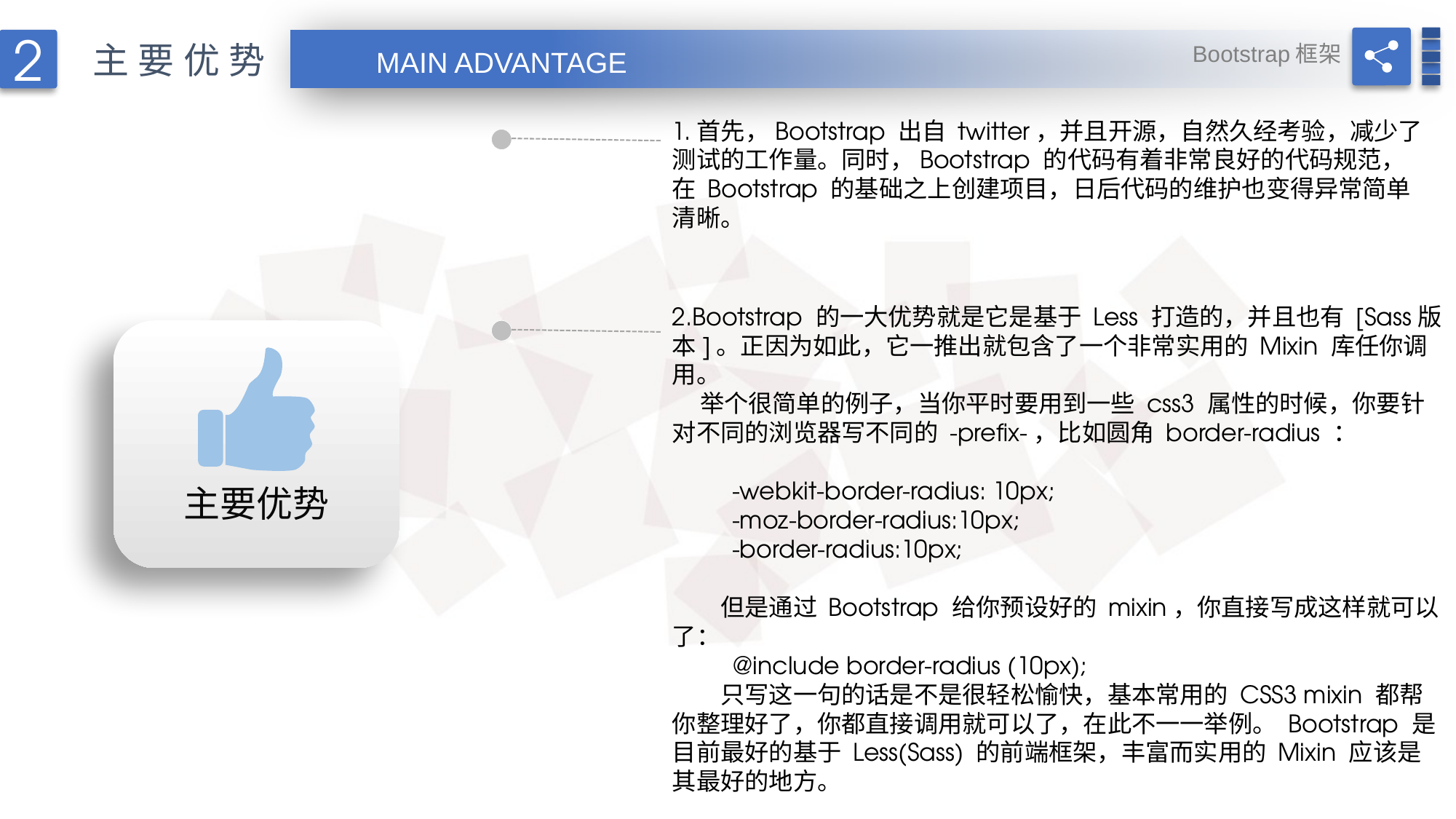

Bootstrap框架

2

主要优势
MAIN ADVANTAGE
1.首先，Bootstrap 出自 twitter，并且开源，自然久经考验，减少了测试的工作量。同时，Bootstrap 的代码有着非常良好的代码规范，在 Bootstrap 的基础之上创建项目，日后代码的维护也变得异常简单清晰。

2.Bootstrap 的一大优势就是它是基于 Less 打造的，并且也有 [Sass版本]。正因为如此，它一推出就包含了一个非常实用的 Mixin 库任你调用。
    举个很简单的例子，当你平时要用到一些 css3 属性的时候，你要针对不同的浏览器写不同的 -prefix-，比如圆角 border-radius ：

　　 -webkit-border-radius: 10px;
　　 -moz-border-radius:10px;
　　 -border-radius:10px;

　　但是通过 Bootstrap 给你预设好的 mixin，你直接写成这样就可以了：
　　 @include border-radius (10px);
　　只写这一句的话是不是很轻松愉快，基本常用的 CSS3 mixin 都帮你整理好了，你都直接调用就可以了，在此不一一举例。 Bootstrap 是目前最好的基于 Less(Sass) 的前端框架，丰富而实用的 Mixin 应该是其最好的地方。

主要优势